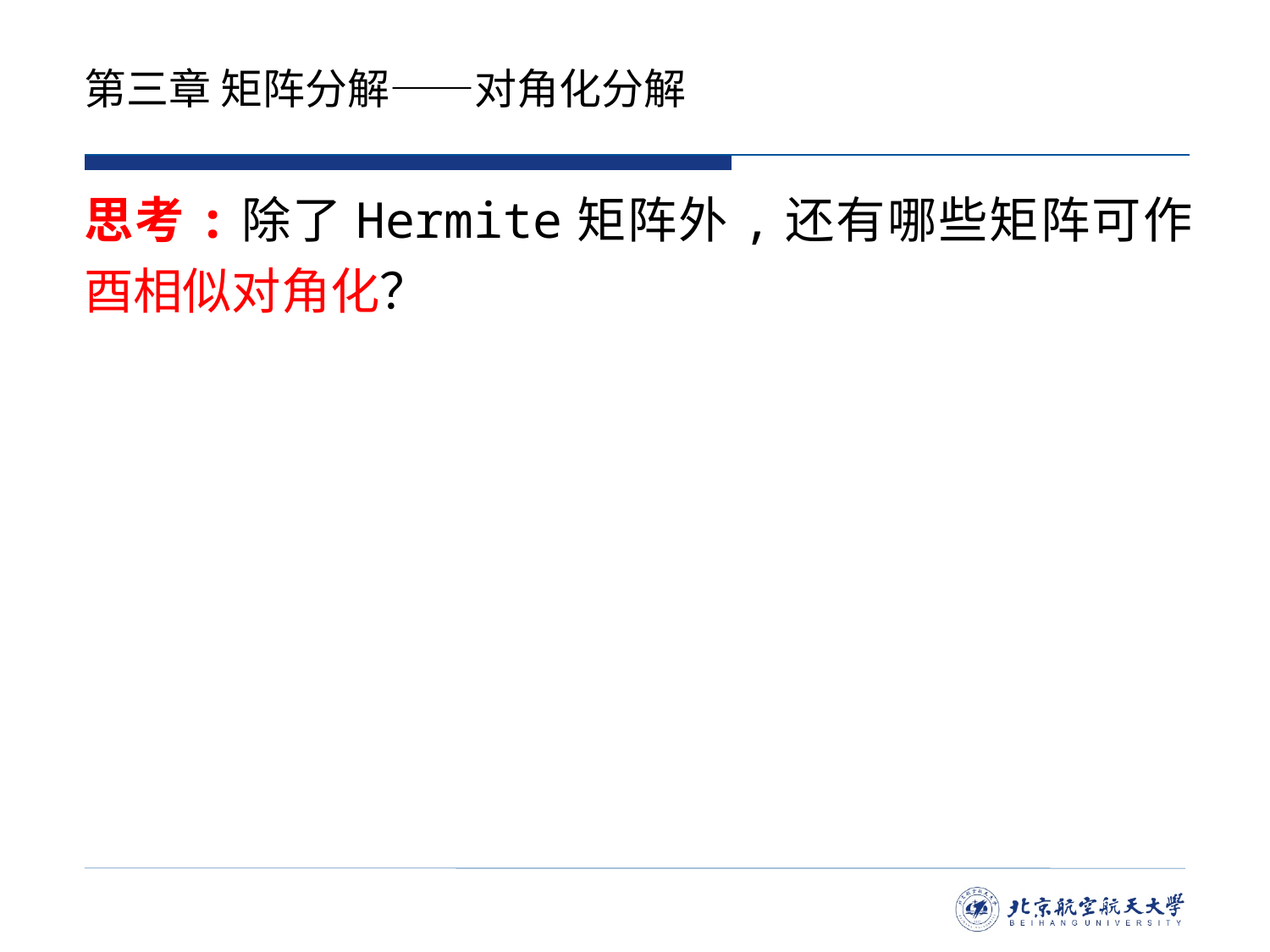

# 第三章 矩阵分解——对角化分解
思考:除了Hermite矩阵外,还有哪些矩阵可作酉相似对角化？